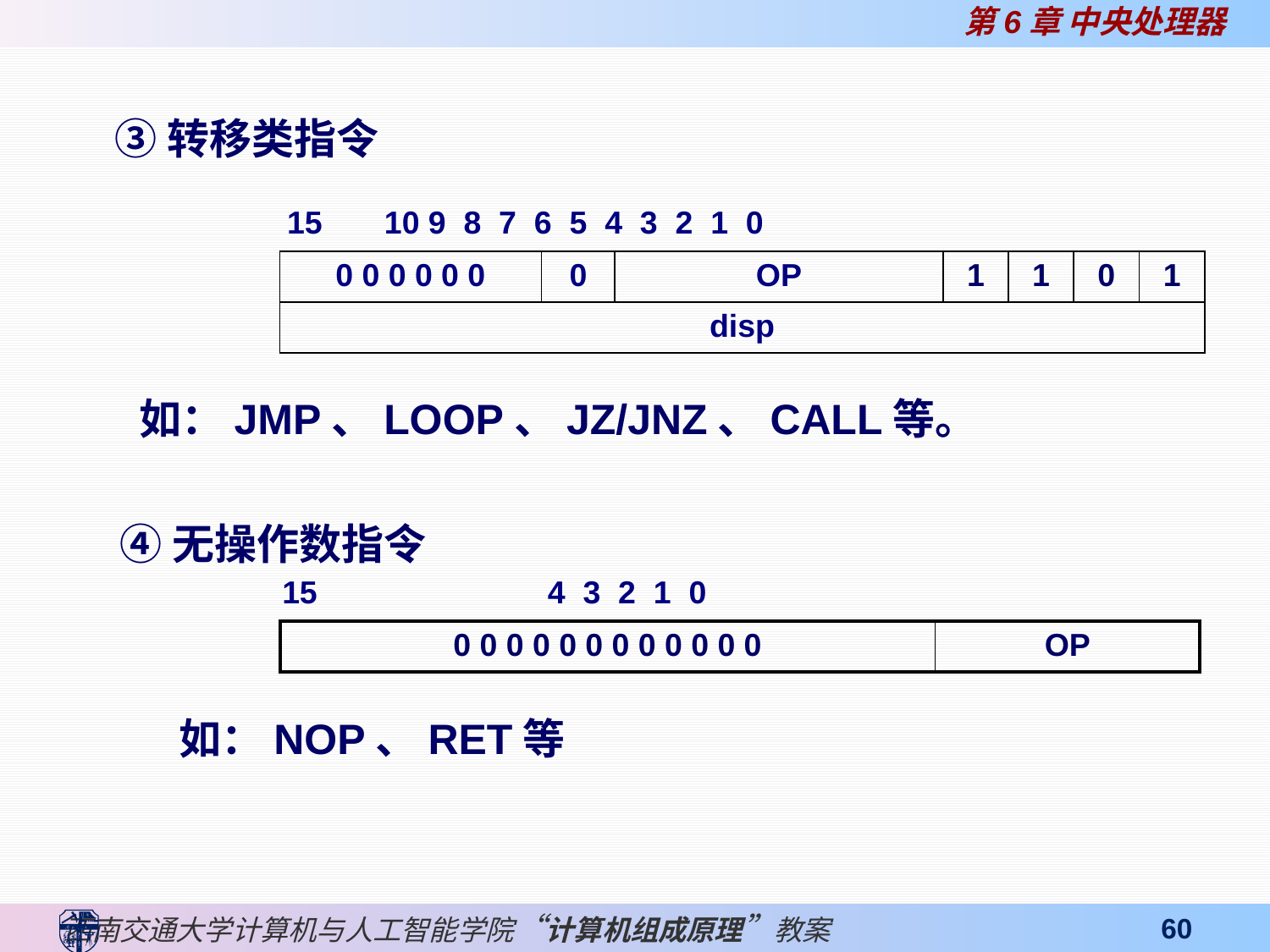

③转移类指令
 15       10 9  8  7  6  5  4  3  2  1  0
| 0 0 0 0 0 0 | 0 | OP | 1 | 1 | 0 | 1 |
| --- | --- | --- | --- | --- | --- | --- |
| disp |  |  |  |  |  |  |

如：JMP、LOOP、JZ/JNZ、CALL等。
 ④无操作数指令

 15                          4  3  2  1  0
| 0 0 0 0 0 0 0 0 0 0 0 0 | OP |
| --- | --- |

如：NOP、RET等